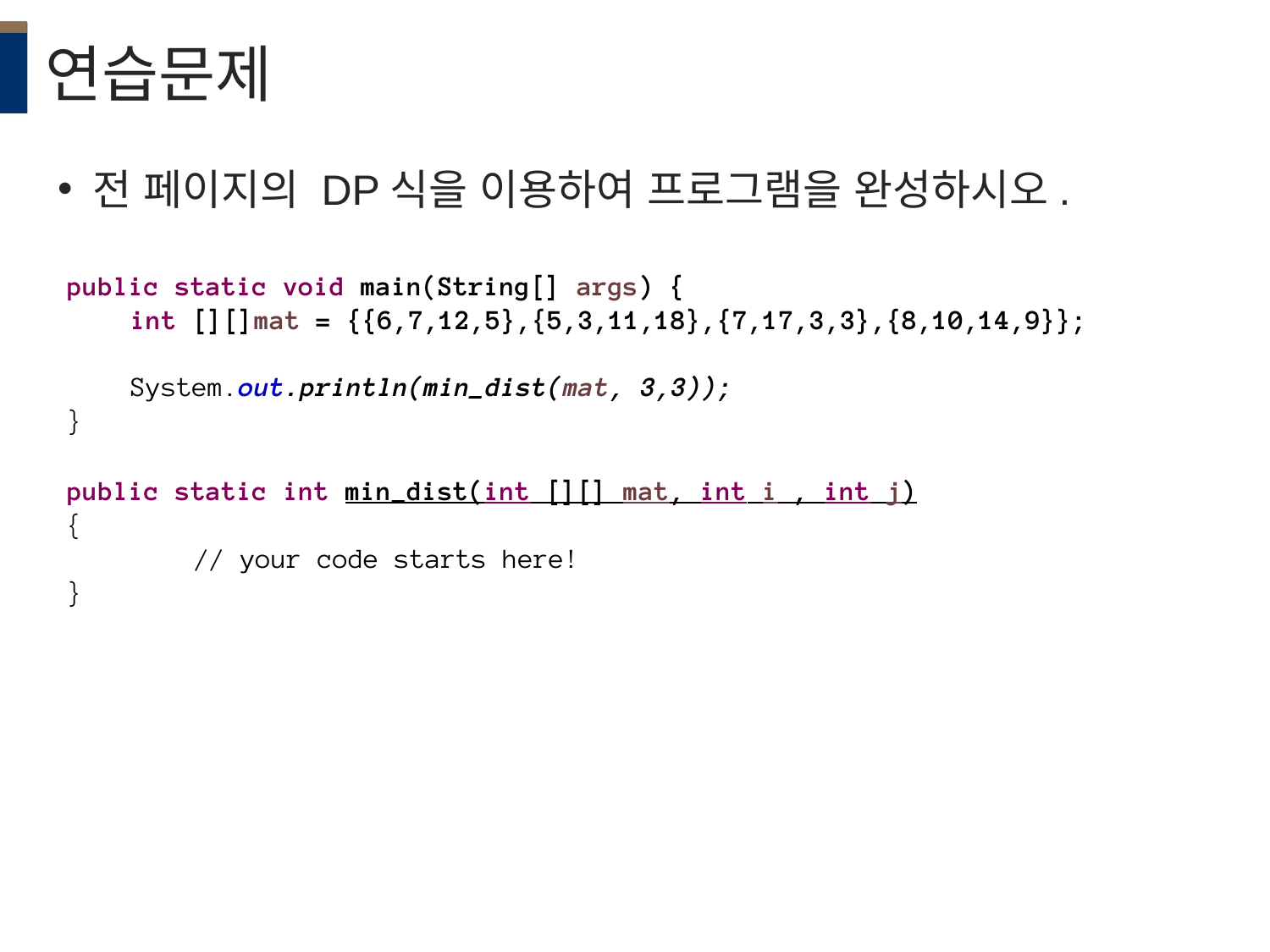

# 연습문제
전 페이지의 DP식을 이용하여 프로그램을 완성하시오.
public static void main(String[] args) {
int [][]mat = {{6,7,12,5},{5,3,11,18},{7,17,3,3},{8,10,14,9}};

System.out.println(min_dist(mat, 3,3));
}
public static int min_dist(int [][] mat, int i , int j)
{
	// your code starts here!
}